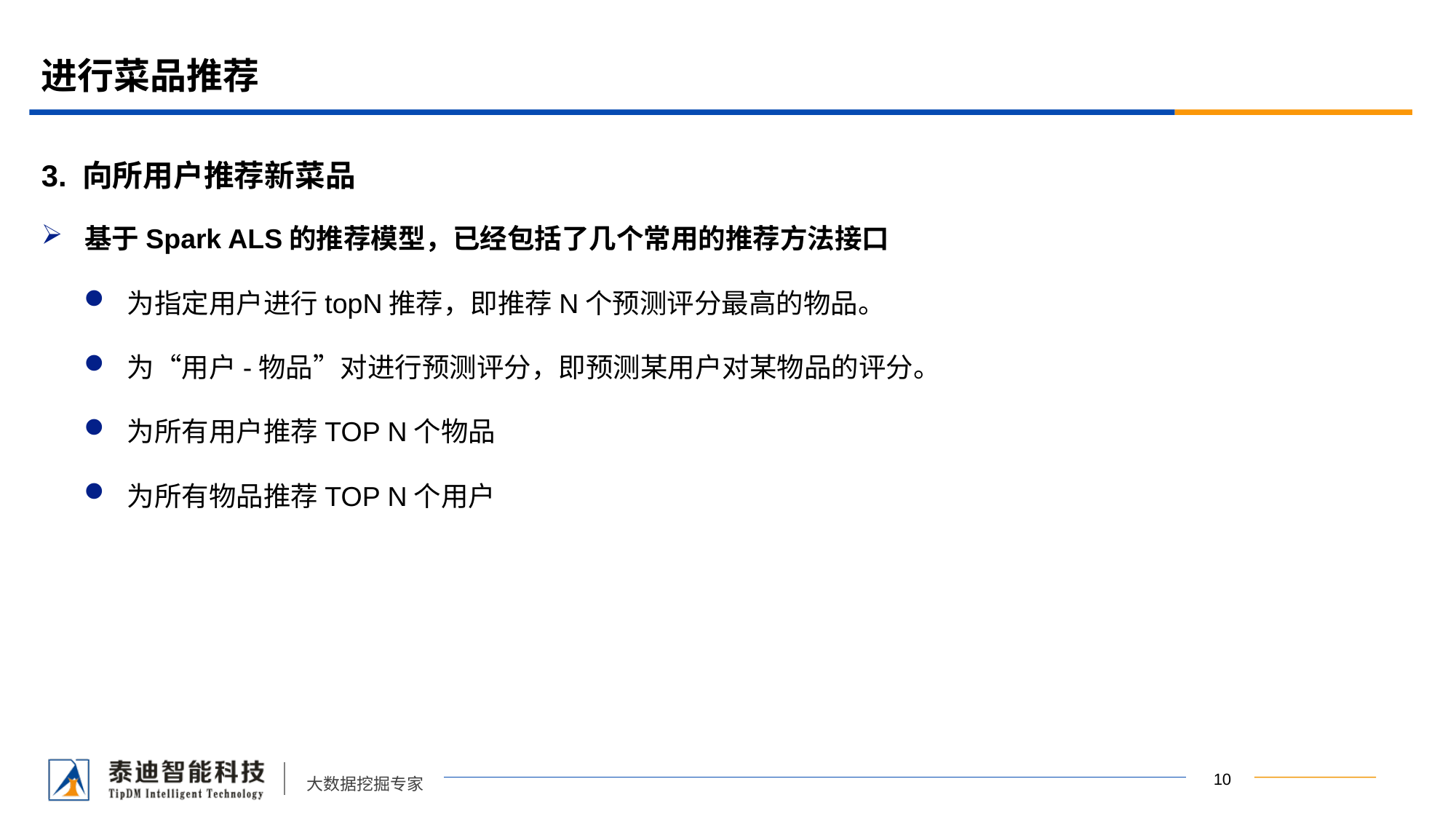

# 进行菜品推荐
3. 向所用户推荐新菜品
基于Spark ALS的推荐模型，已经包括了几个常用的推荐方法接口
为指定用户进行topN推荐，即推荐N个预测评分最高的物品。
为“用户-物品”对进行预测评分，即预测某用户对某物品的评分。
为所有用户推荐TOP N个物品
为所有物品推荐TOP N个用户